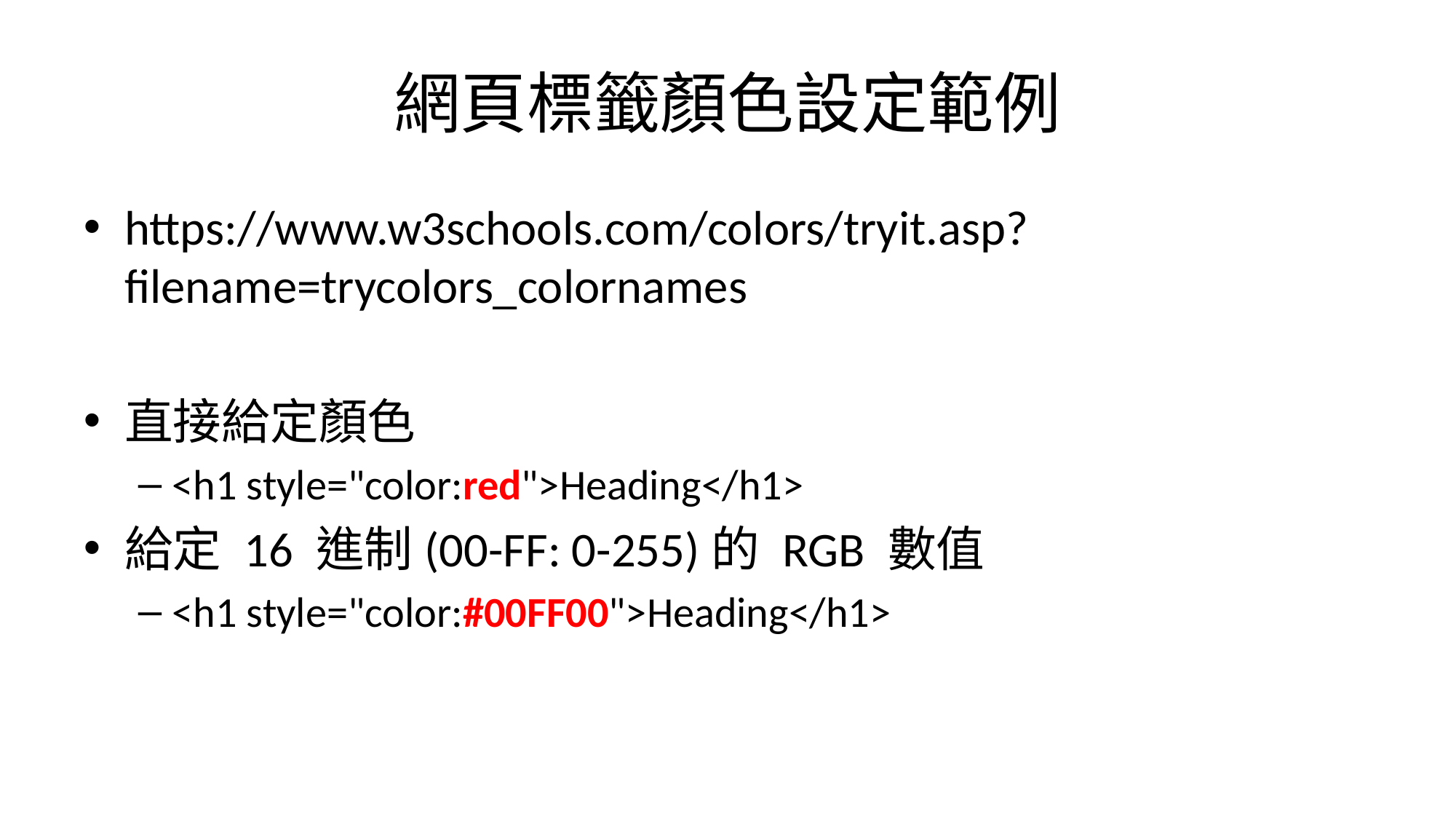

# 網頁標籤顏色設定範例
https://www.w3schools.com/colors/tryit.asp?filename=trycolors_colornames

直接給定顏色
<h1 style="color:red">Heading</h1>
給定 16 進制(00-FF: 0-255)的 RGB 數值
<h1 style="color:#00FF00">Heading</h1>